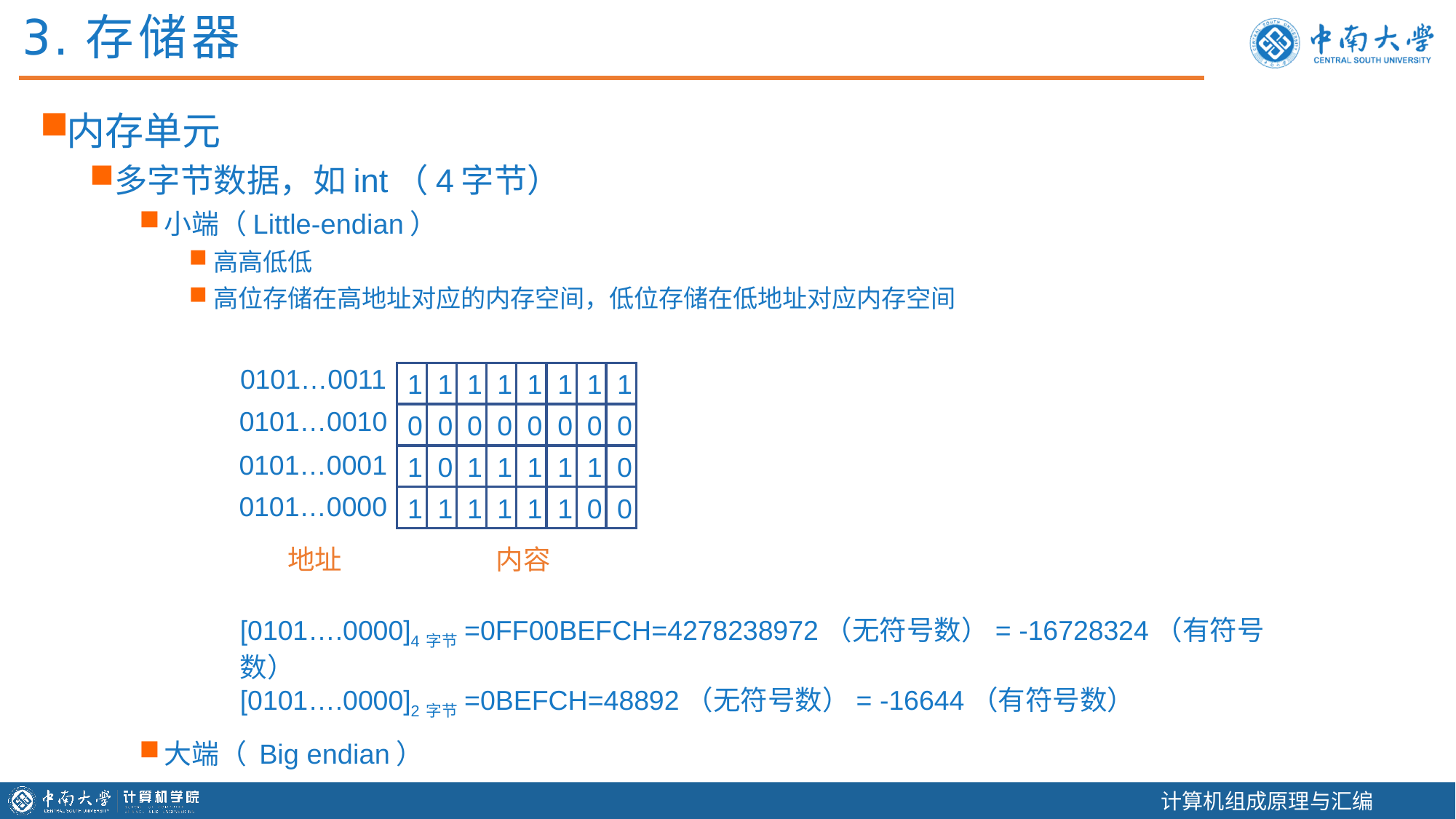

3.存储器
内存单元
多字节数据，如int（4字节）
小端（Little-endian）
高高低低
高位存储在高地址对应的内存空间，低位存储在低地址对应内存空间

大端（ Big endian）

0101…0011
1
1
1
1
1
1
1
1
0101…0010
0
0
0
0
0
0
0
0
0101…0001
1
0
1
1
1
1
1
0
0101…0000
1
1
1
1
1
0
1
0
地址
内容
21
[0101….0000]4字节=0FF00BEFCH=4278238972（无符号数）= -16728324（有符号数）
[0101….0000]2字节=0BEFCH=48892（无符号数）= -16644（有符号数）